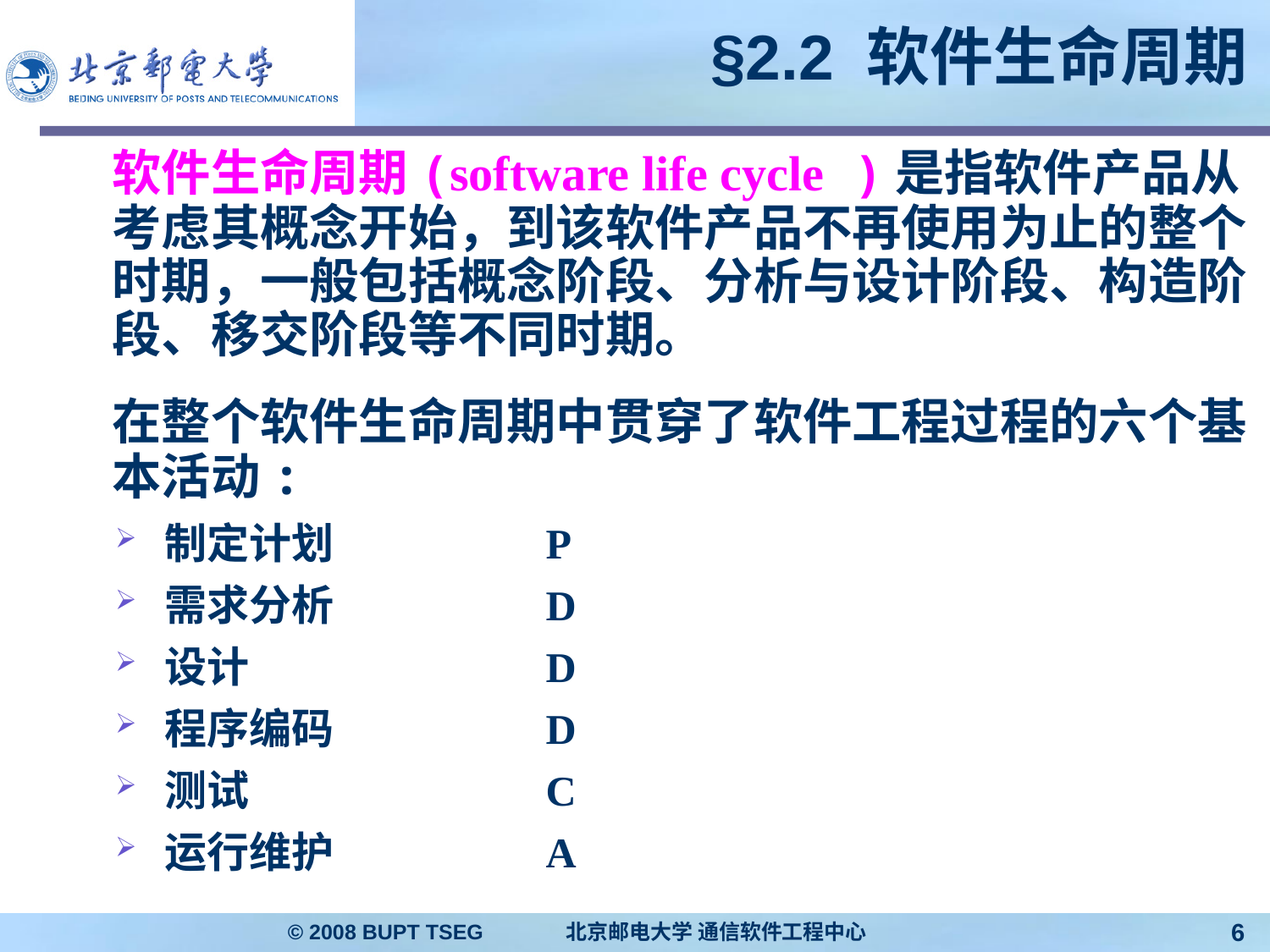

# §2.2 软件生命周期
	软件生命周期(software life cycle )是指软件产品从考虑其概念开始，到该软件产品不再使用为止的整个时期，一般包括概念阶段、分析与设计阶段、构造阶段、移交阶段等不同时期。
	在整个软件生命周期中贯穿了软件工程过程的六个基本活动:
制定计划		P
需求分析		D
设计			D
程序编码		D
测试			C
运行维护		A

© 2008 BUPT TSEG             北京邮电大学 通信软件工程中心